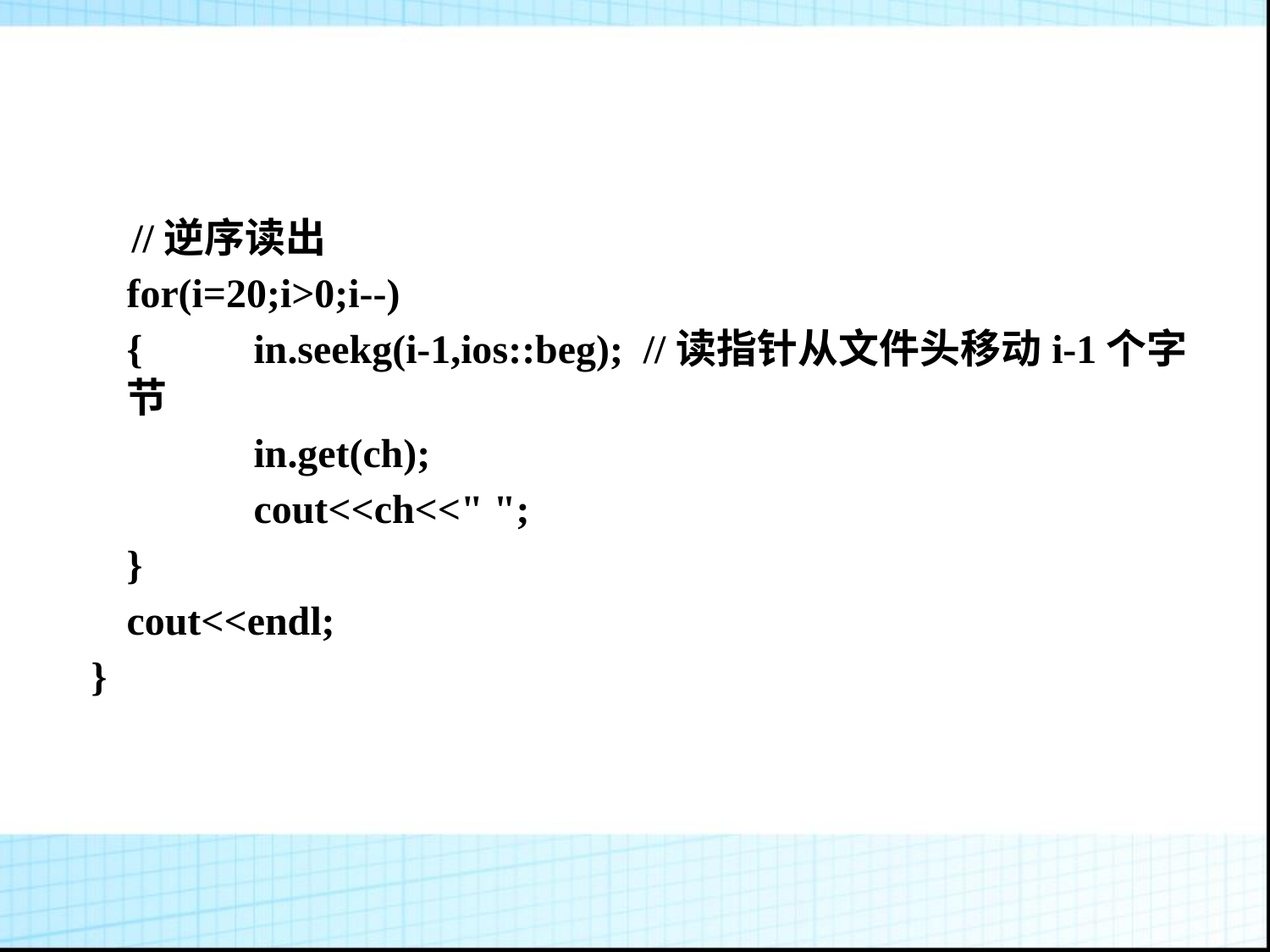

//逆序读出
	for(i=20;i>0;i--)
	{	in.seekg(i-1,ios::beg);  //读指针从文件头移动i-1个字节
		in.get(ch);
		cout<<ch<<" ";
	}
	cout<<endl;
}